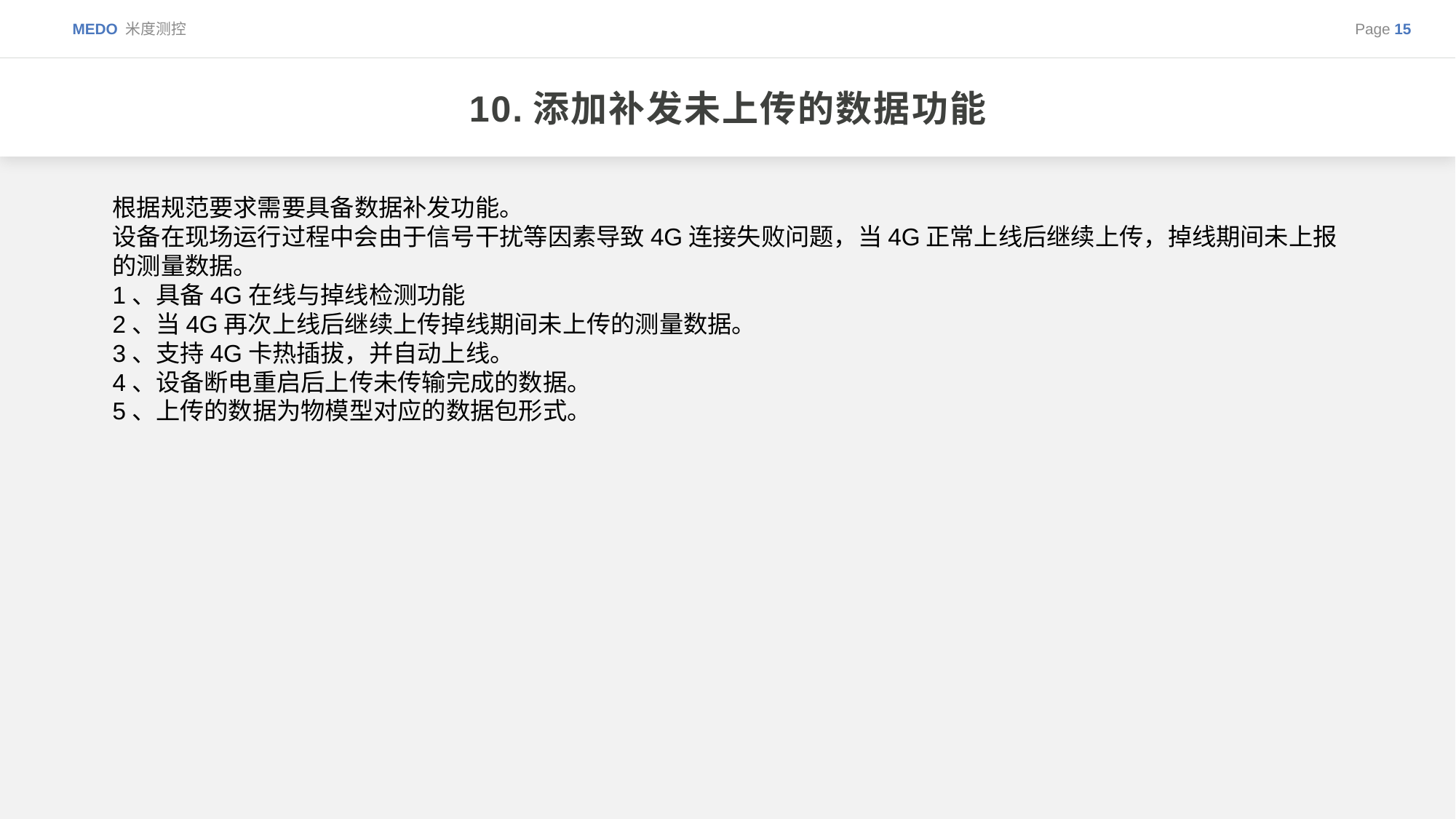

# 10.添加补发未上传的数据功能
Page 15

MEDO 米度测控

根据规范要求需要具备数据补发功能。
设备在现场运行过程中会由于信号干扰等因素导致4G连接失败问题，当4G正常上线后继续上传，掉线期间未上报的测量数据。
1、具备4G在线与掉线检测功能
2、当4G再次上线后继续上传掉线期间未上传的测量数据。
3、支持4G卡热插拔，并自动上线。
4、设备断电重启后上传未传输完成的数据。
5、上传的数据为物模型对应的数据包形式。